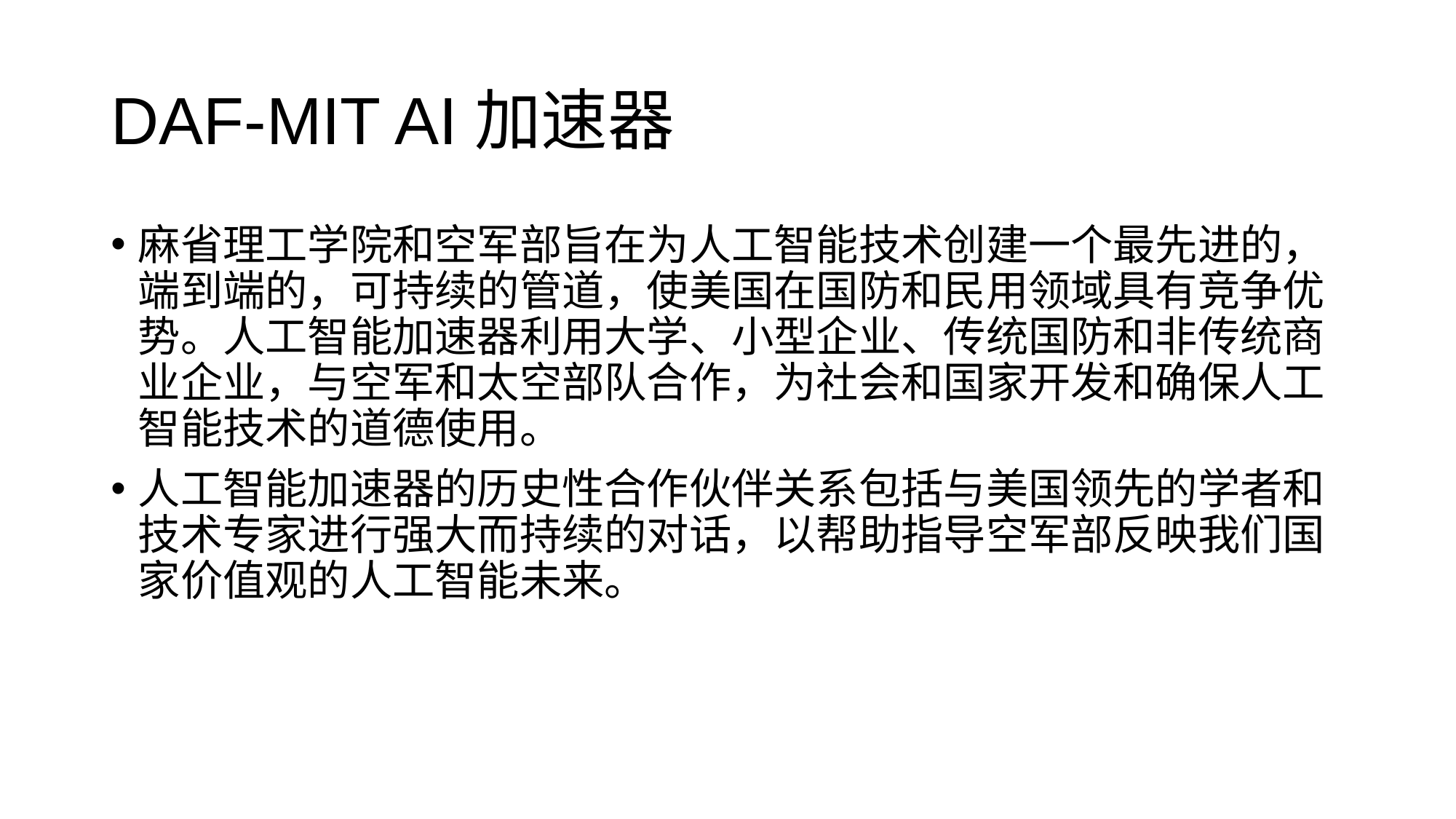

# DAF-MIT AI加速器
麻省理工学院和空军部旨在为人工智能技术创建一个最先进的，端到端的，可持续的管道，使美国在国防和民用领域具有竞争优势。人工智能加速器利用大学、小型企业、传统国防和非传统商业企业，与空军和太空部队合作，为社会和国家开发和确保人工智能技术的道德使用。
人工智能加速器的历史性合作伙伴关系包括与美国领先的学者和技术专家进行强大而持续的对话，以帮助指导空军部反映我们国家价值观的人工智能未来。